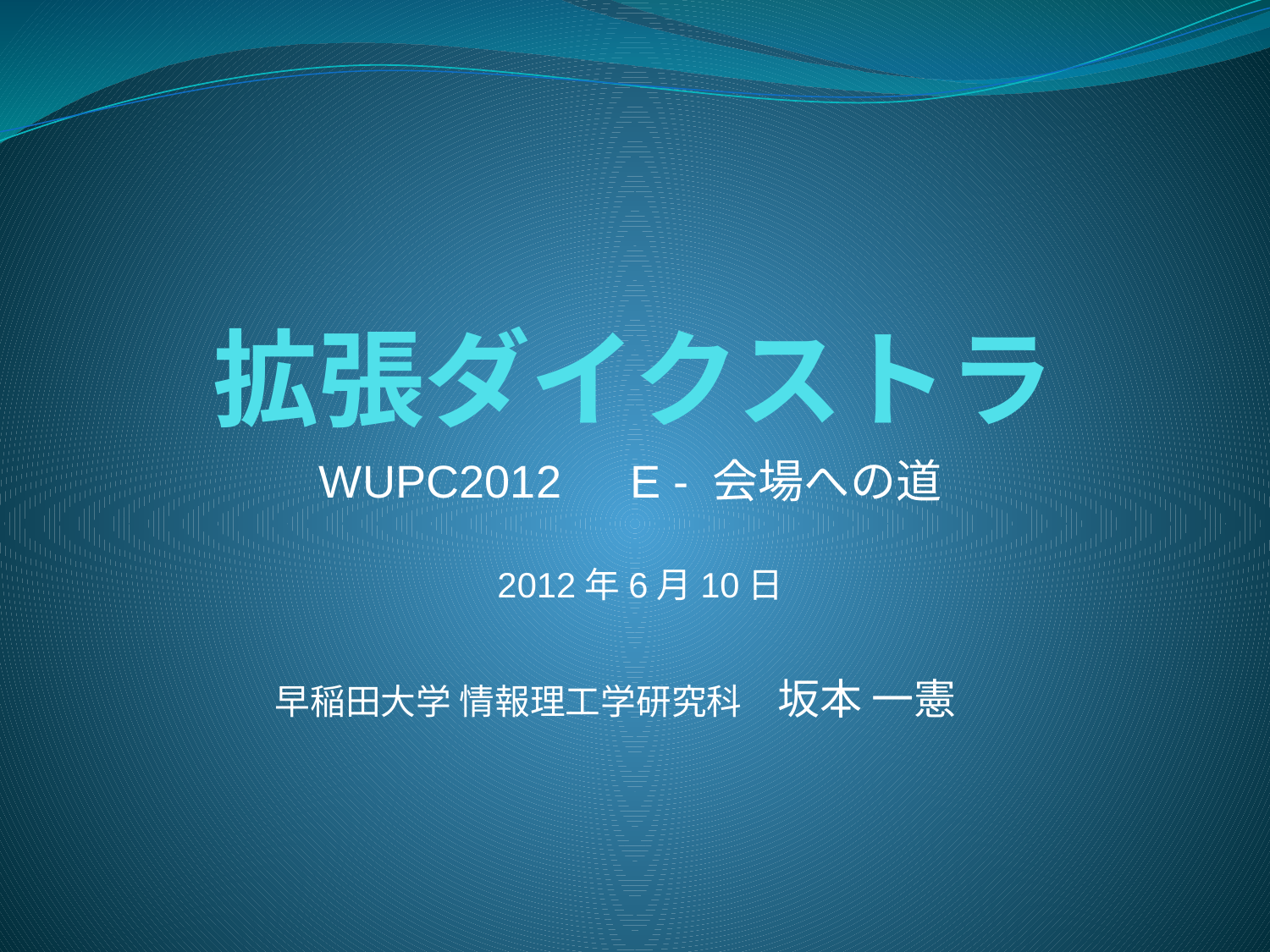

# 拡張ダイクストラ
WUPC2012　E - 会場への道
2012年6月10日
早稲田大学 情報理工学研究科　坂本 一憲